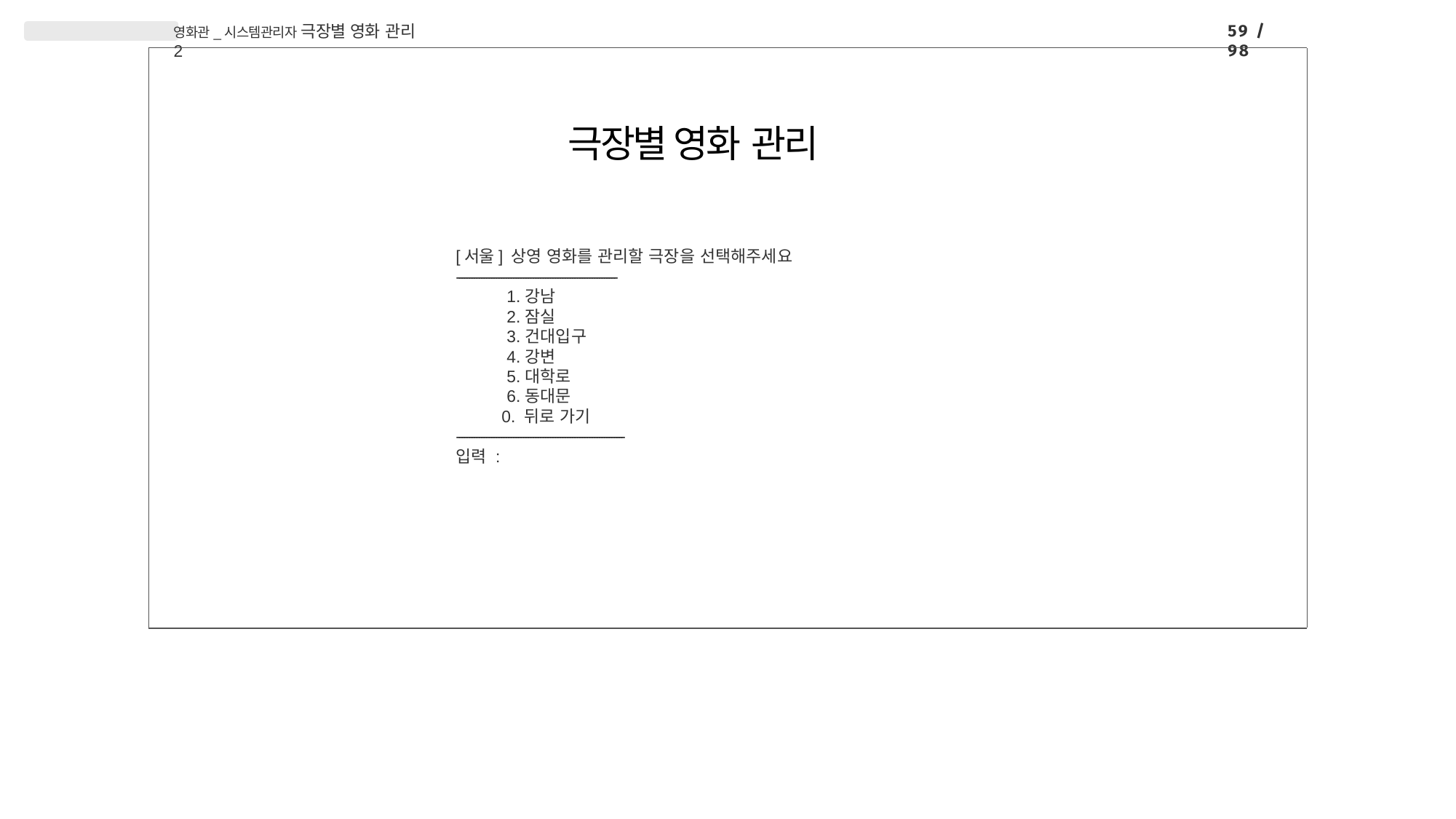

59 / 98
영화관_시스템관리자 극장별 영화 관리2

# 극장별 영화 관리
[서울] 상영 영화를 관리할 극장을 선택해주세요
-----------------------------------------------------------------
강남
잠실
건대입구
강변
대학로
동대문
          0. 뒤로 가기
--------------------------------------------------------------------
입력 :